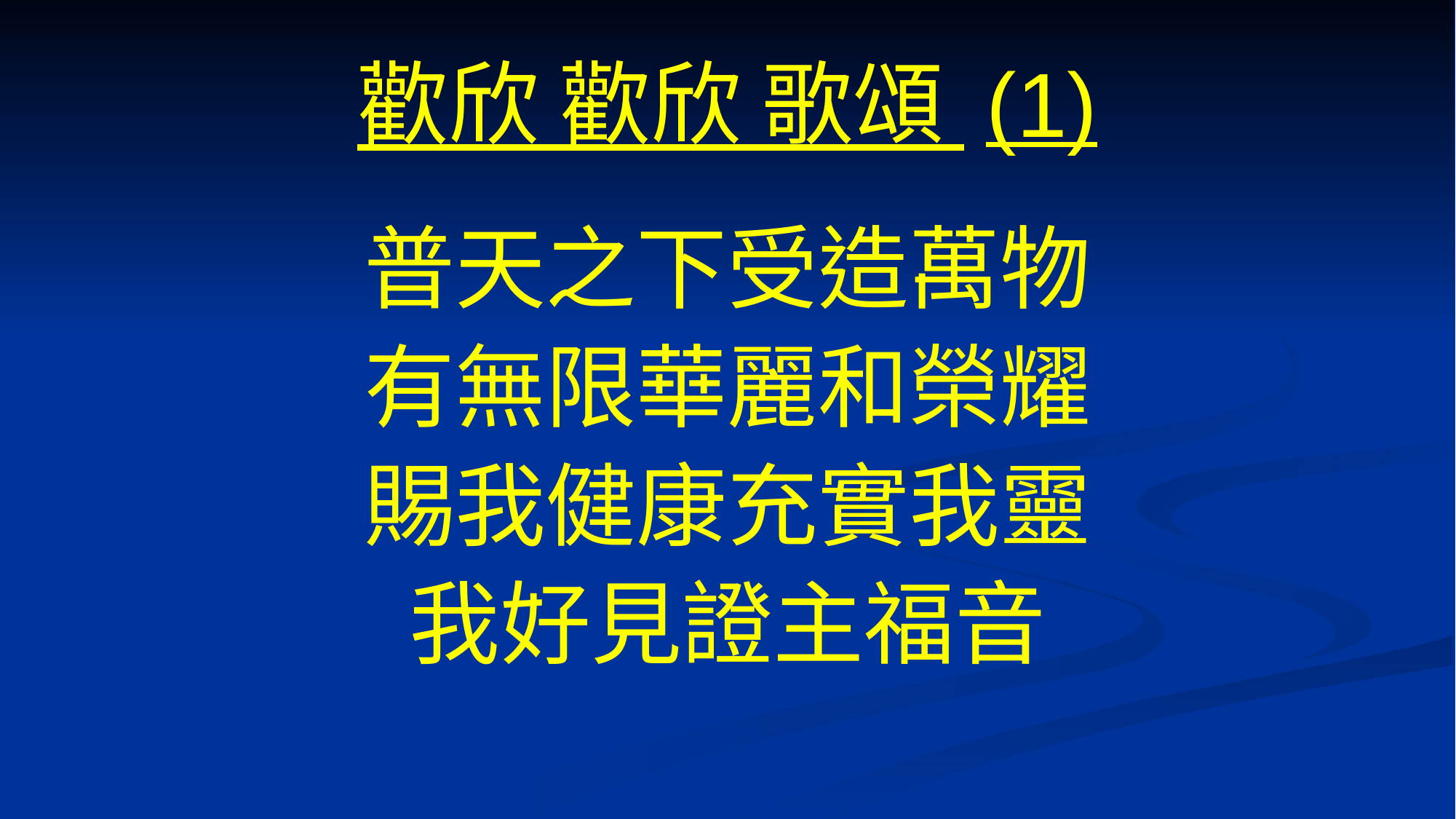

# 歡欣 歡欣 歌頌 (1)
普天之下受造萬物
有無限華麗和榮耀
賜我健康充實我靈
我好見證主福音